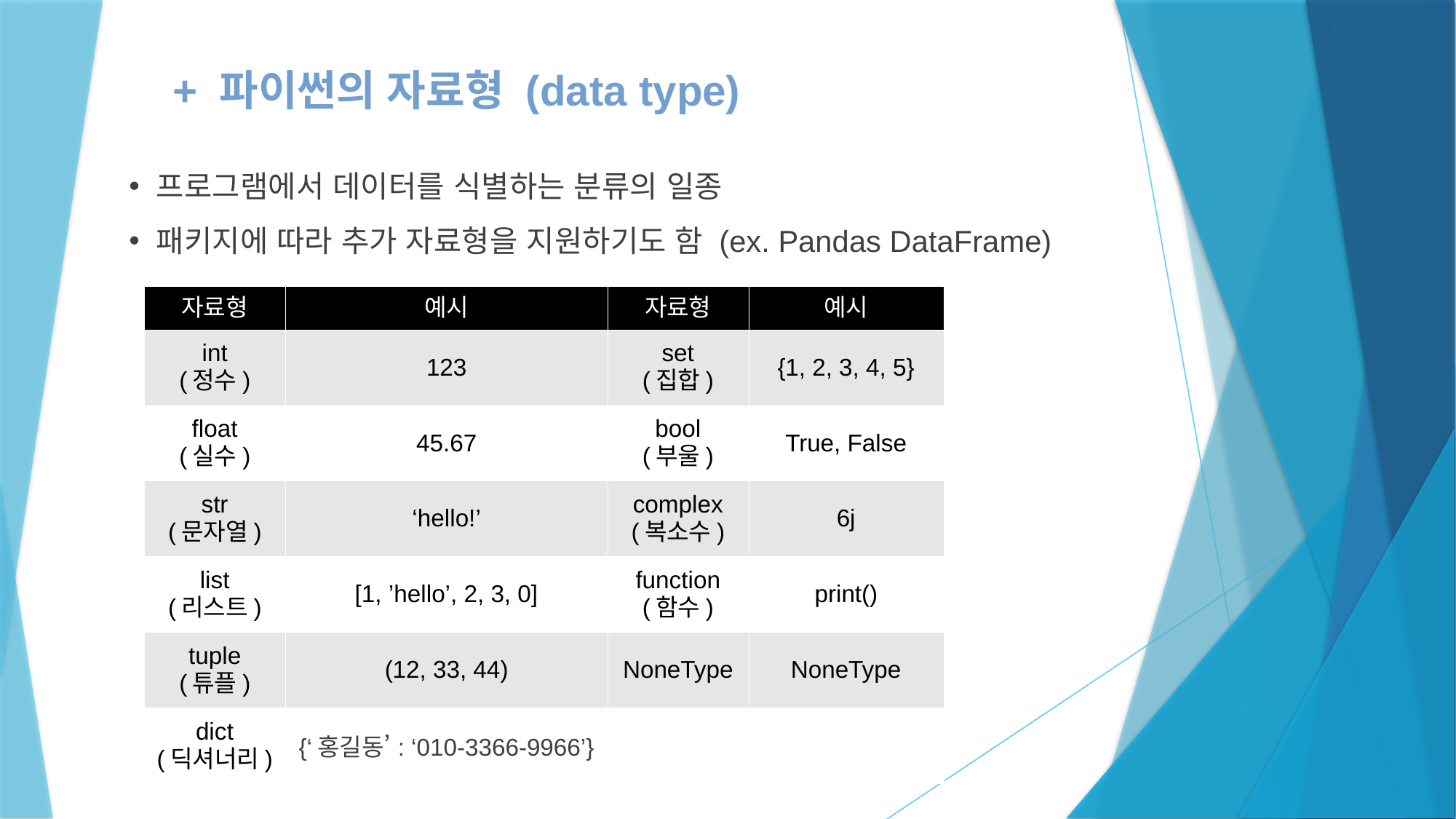

+ 파이썬의 자료형 (data type)
# 프로그램에서 데이터를 식별하는 분류의 일종
패키지에 따라 추가 자료형을 지원하기도 함 (ex. Pandas DataFrame)
| 자료형 | 예시 | 자료형 | 예시 |
| --- | --- | --- | --- |
| int (정수) | 123 | set (집합) | {1, 2, 3, 4, 5} |
| float (실수) | 45.67 | bool (부울) | True, False |
| str (문자열) | ‘hello!’ | complex (복소수) | 6j |
| list (리스트) | [1, ’hello’, 2, 3, 0] | function (함수) | print() |
| tuple (튜플) | (12, 33, 44) | NoneType | NoneType |
| dict (딕셔너리) | {‘홍길동’: ‘010-3366-9966’} |  |  |